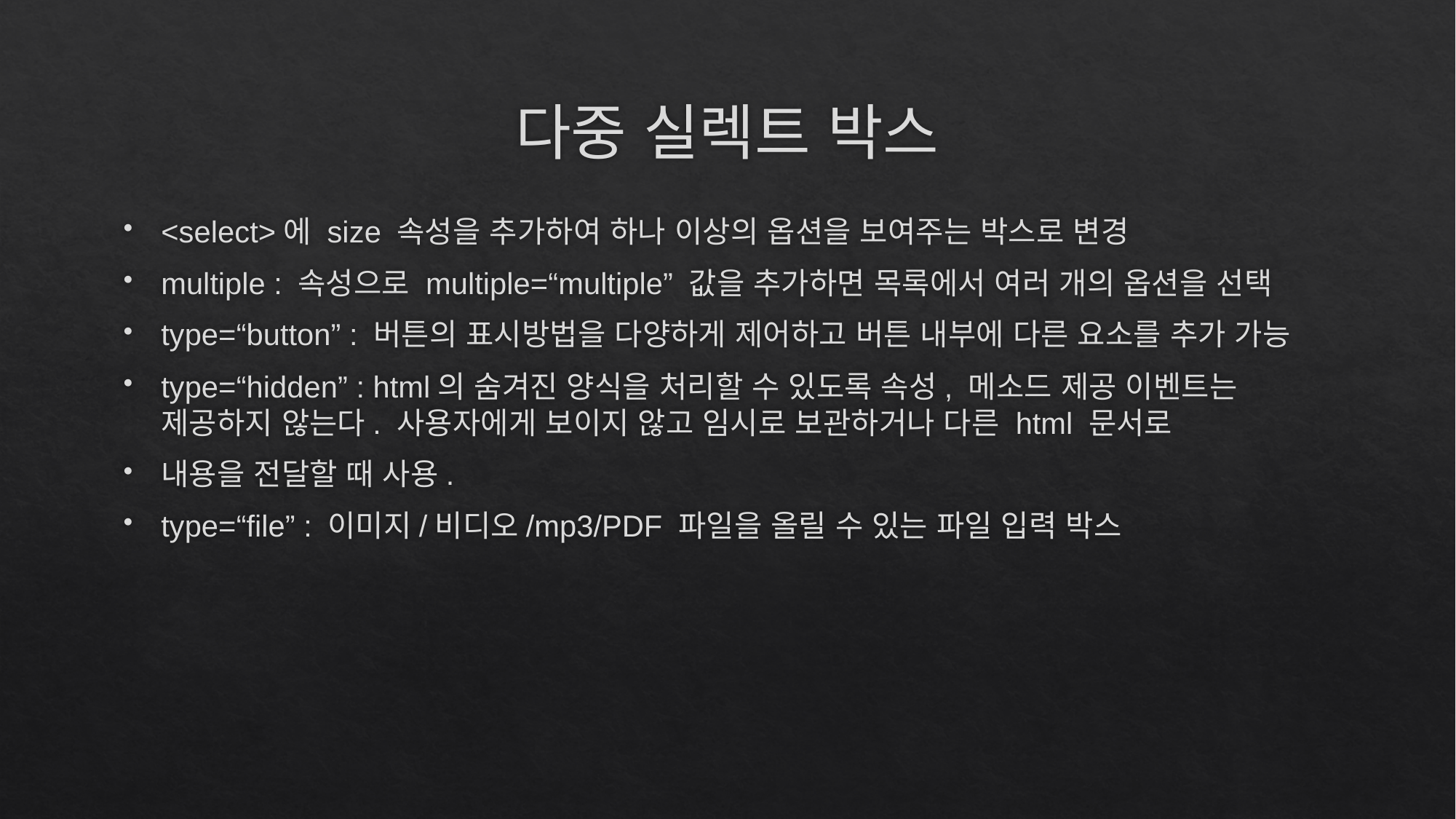

# 다중 실렉트 박스
<select>에 size 속성을 추가하여 하나 이상의 옵션을 보여주는 박스로 변경
multiple : 속성으로 multiple=“multiple” 값을 추가하면 목록에서 여러 개의 옵션을 선택
type=“button” : 버튼의 표시방법을 다양하게 제어하고 버튼 내부에 다른 요소를 추가 가능
type=“hidden” : html의 숨겨진 양식을 처리할 수 있도록 속성, 메소드 제공 이벤트는 제공하지 않는다. 사용자에게 보이지 않고 임시로 보관하거나 다른 html 문서로
내용을 전달할 때 사용.
type=“file” : 이미지/비디오/mp3/PDF 파일을 올릴 수 있는 파일 입력 박스